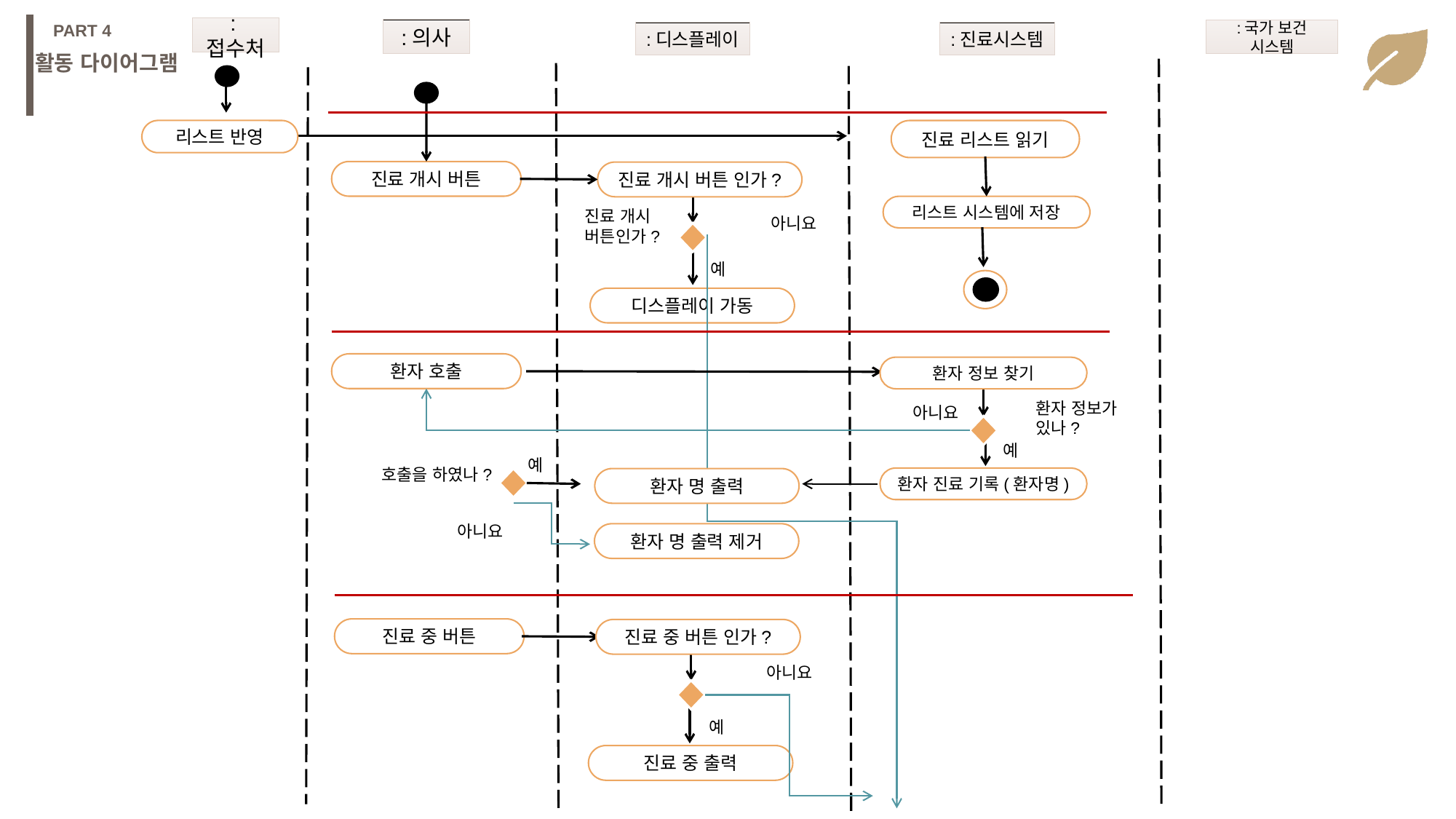

PART 4
:접수처
:의사
:국가 보건 시스템
:디스플레이
:진료시스템
활동 다이어그램

리스트 반영
진료 리스트 읽기
진료 개시 버튼
진료 개시 버튼 인가?
리스트 시스템에 저장
진료 개시
버튼인가?
아니요

예

디스플레이 가동
환자 호출
환자 정보 찾기
환자 정보가 있나?
아니요

예
예
호출을 하였나?
환자 진료 기록(환자명)

환자 명 출력
아니요
환자 명 출력 제거
진료 중 버튼
진료 중 버튼 인가?
아니요

예
진료 중 출력